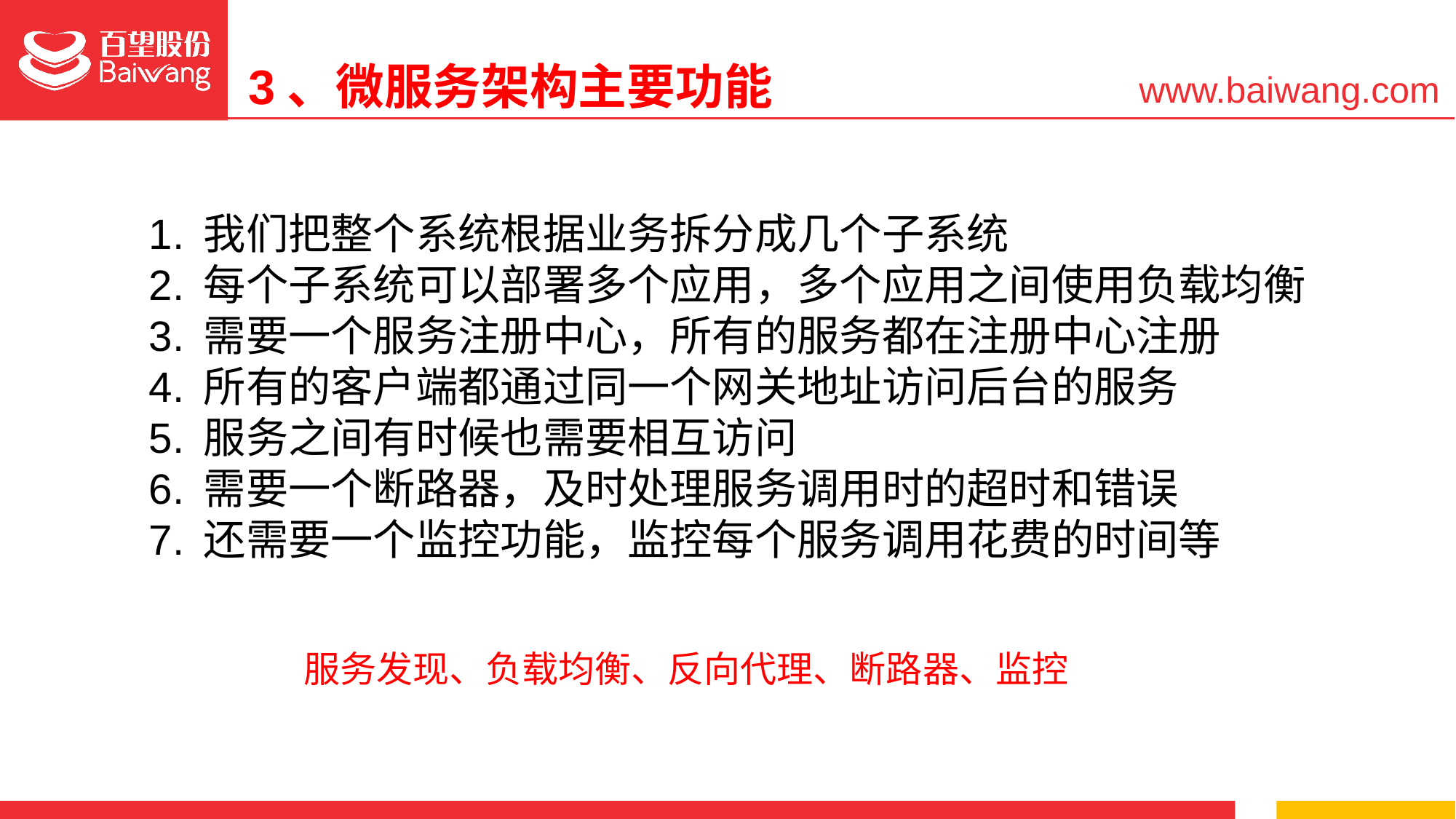

3、微服务架构主要功能
我们把整个系统根据业务拆分成几个子系统
每个子系统可以部署多个应用，多个应用之间使用负载均衡
需要一个服务注册中心，所有的服务都在注册中心注册
所有的客户端都通过同一个网关地址访问后台的服务
服务之间有时候也需要相互访问
需要一个断路器，及时处理服务调用时的超时和错误
还需要一个监控功能，监控每个服务调用花费的时间等

服务发现、负载均衡、反向代理、断路器、监控